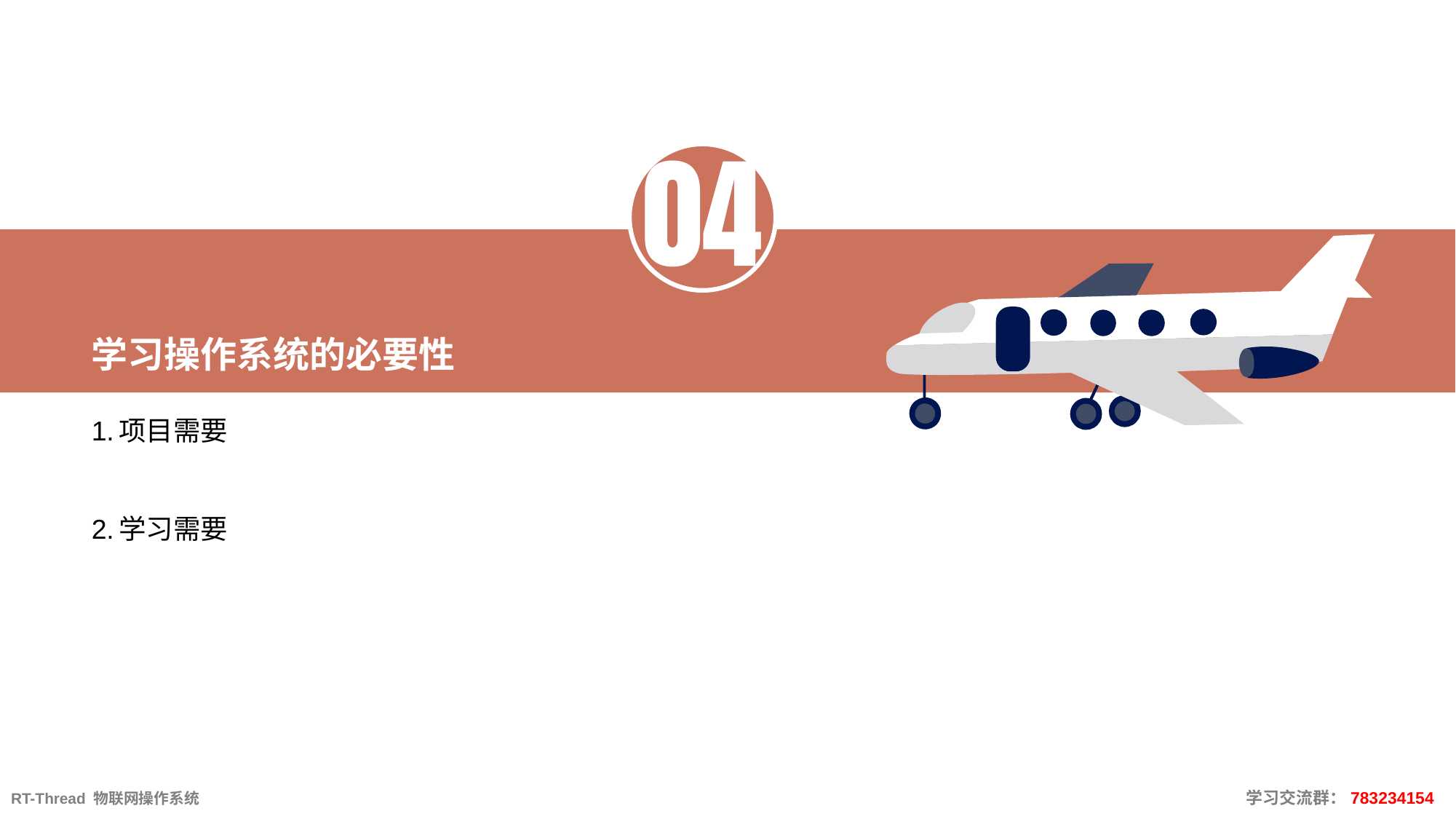

04
# 学习操作系统的必要性
项目需要

学习需要
RT-Thread 物联网操作系统										          学习交流群：783234154